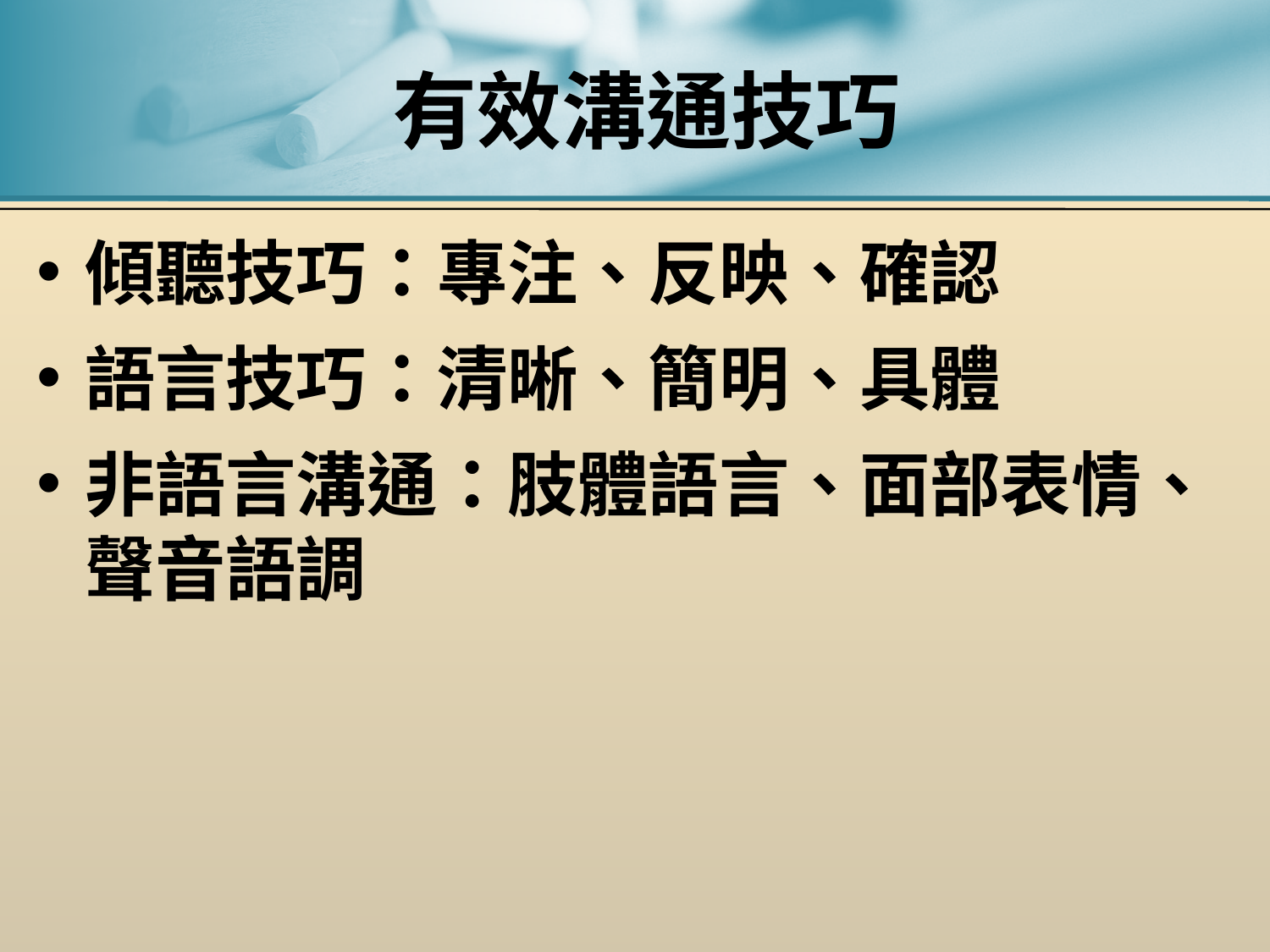

# 有效溝通技巧
傾聽技巧：專注、反映、確認
語言技巧：清晰、簡明、具體
非語言溝通：肢體語言、面部表情、聲音語調